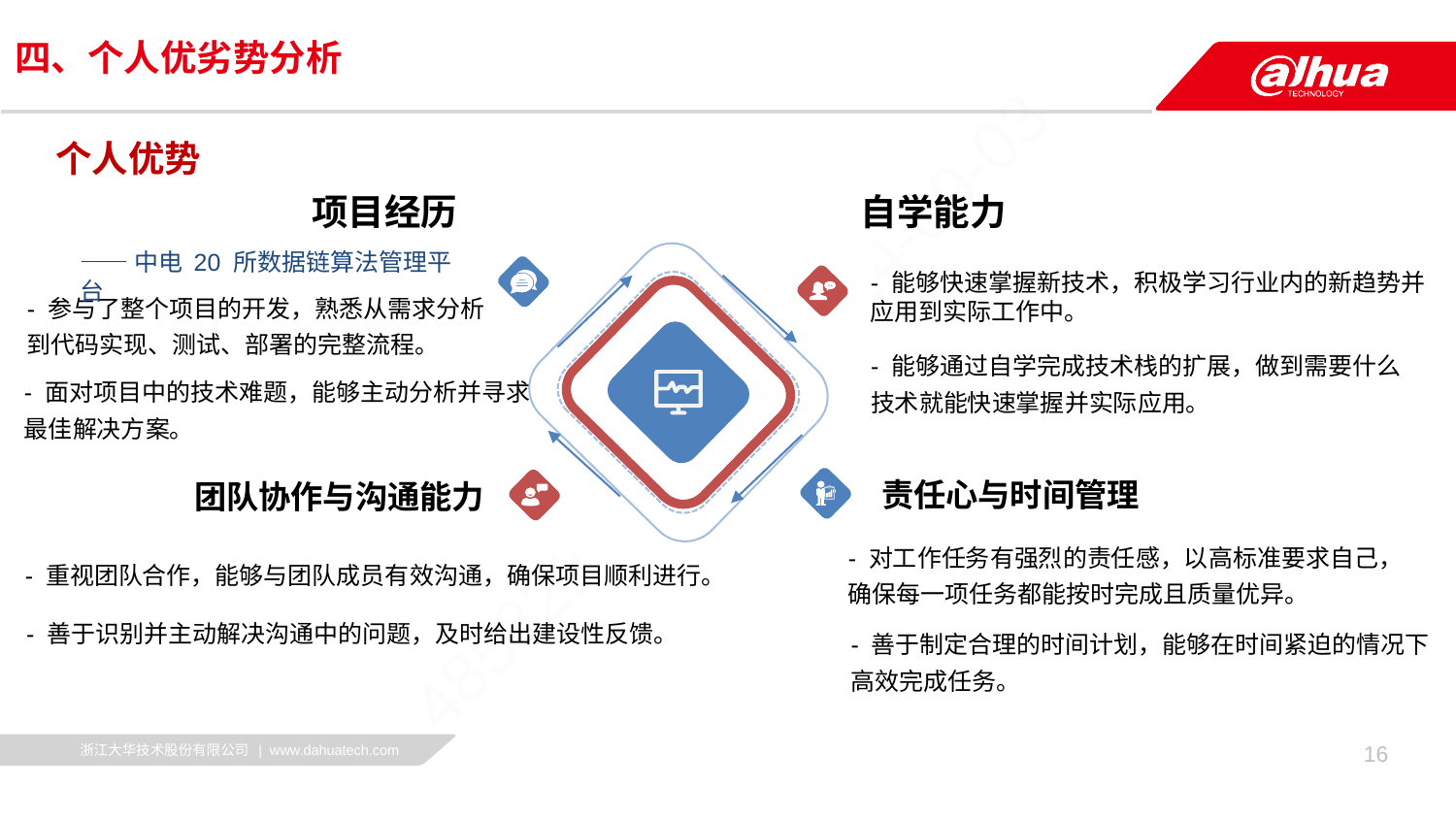

# 四、个人优劣势分析
个人优势
项目经历
自学能力

——中电 20 所数据链算法管理平台
- 能够快速掌握新技术，积极学习行业内的新趋势并
应用到实际工作中。

- 参与了整个项目的开发，熟悉从需求分析
到代码实现、测试、部署的完整流程。
- 能够通过自学完成技术栈的扩展，做到需要什么
技术就能快速掌握并实际应用。
- 面对项目中的技术难题，能够主动分析并寻求
最佳解决方案。
责任心与时间管理
团队协作与沟通能力

- 对工作任务有强烈的责任感，以高标准要求自己，
确保每一项任务都能按时完成且质量优异。
- 重视团队合作，能够与团队成员有效沟通，确保项目顺利进行。
- 善于识别并主动解决沟通中的问题，及时给出建设性反馈。
- 善于制定合理的时间计划，能够在时间紧迫的情况下
高效完成任务。